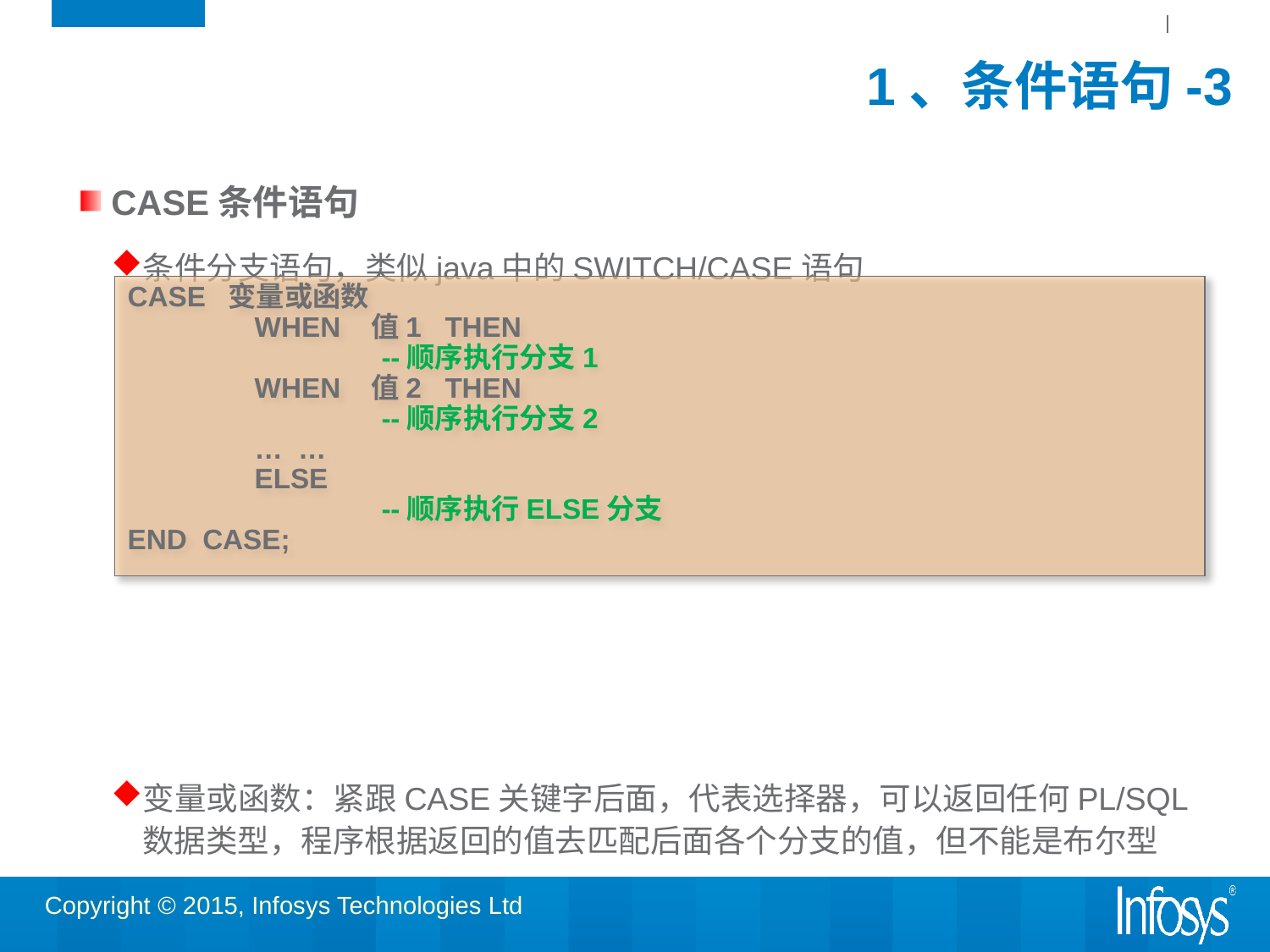

# 1、条件语句-3
CASE条件语句
条件分支语句，类似java中的SWITCH/CASE语句

变量或函数：紧跟CASE关键字后面，代表选择器，可以返回任何PL/SQL数据类型，程序根据返回的值去匹配后面各个分支的值，但不能是布尔型

CASE  变量或函数
	WHEN   值1   THEN
		--顺序执行分支1
	WHEN   值2   THEN
		--顺序执行分支2
	…  …
	ELSE
		--顺序执行ELSE分支
END  CASE;